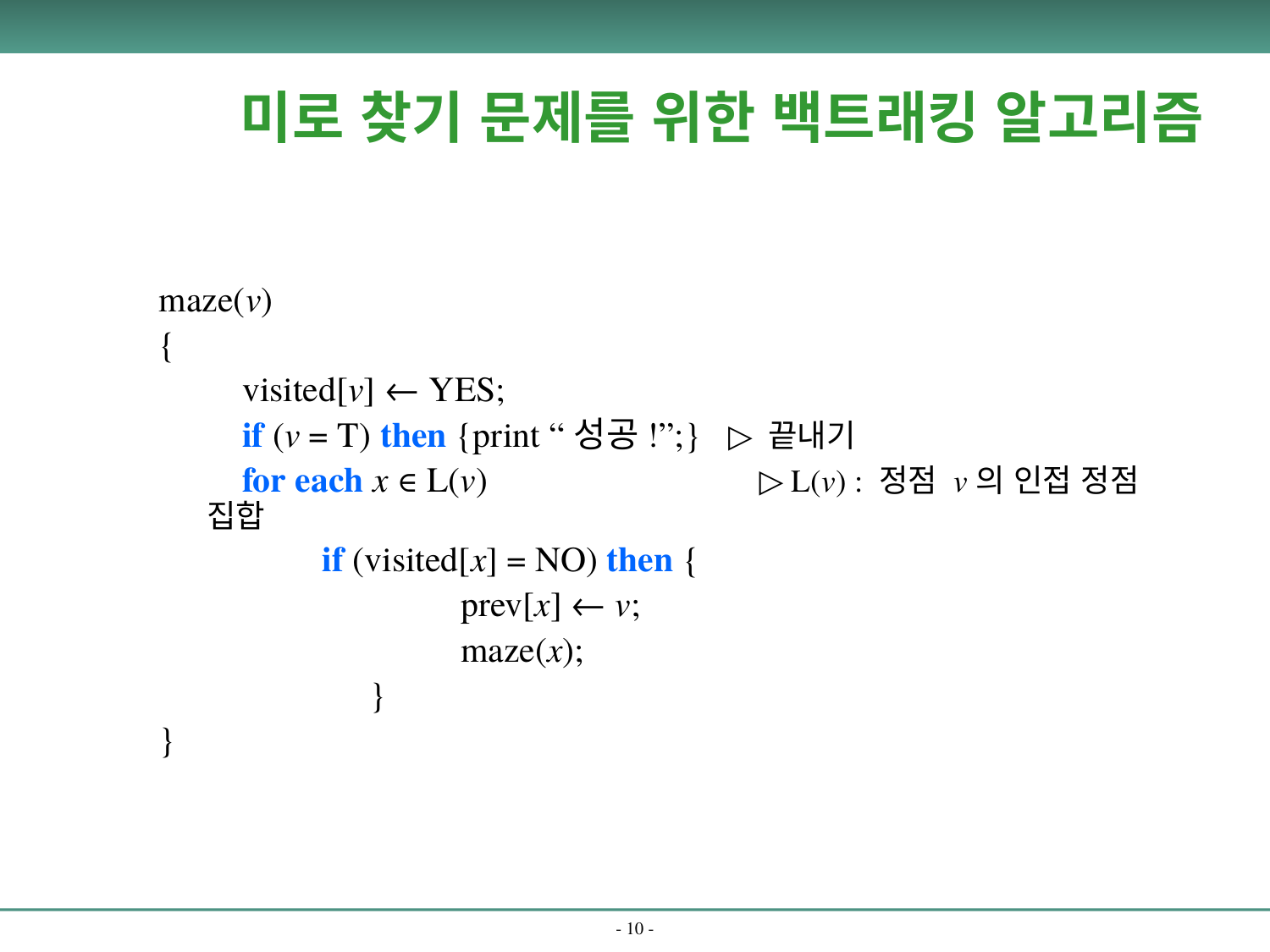

# 미로 찾기 문제를 위한 백트래킹 알고리즘
maze(v)
{
	    visited[v] ← YES;
	    if (v = T) then {print “성공!”;}   ▷ 끝내기
	    for each x ∈ L(v)  		     ▷ L(v) : 정점 v의 인접 정점 집합
	             if (visited[x] = NO) then {
		      	prev[x] ← v;
			maze(x);
		    }
}